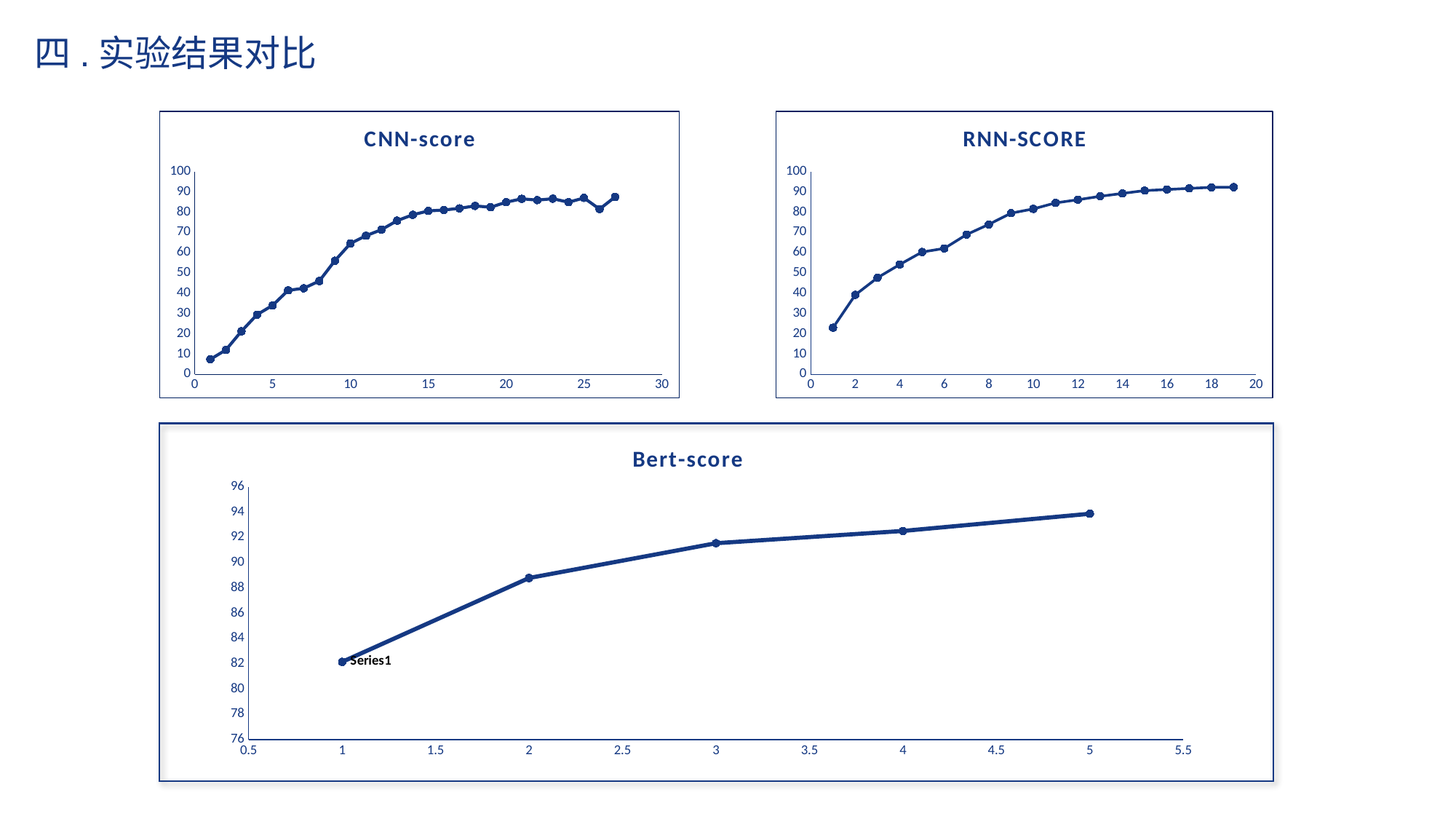

四.实验结果对比

### Chart:

| Category | CNN-score |
|---|---|

### Chart:

| Category | RNN-SCORE |
|---|---|

### Chart: Bert-score

| Category | f1 |
|---|---|